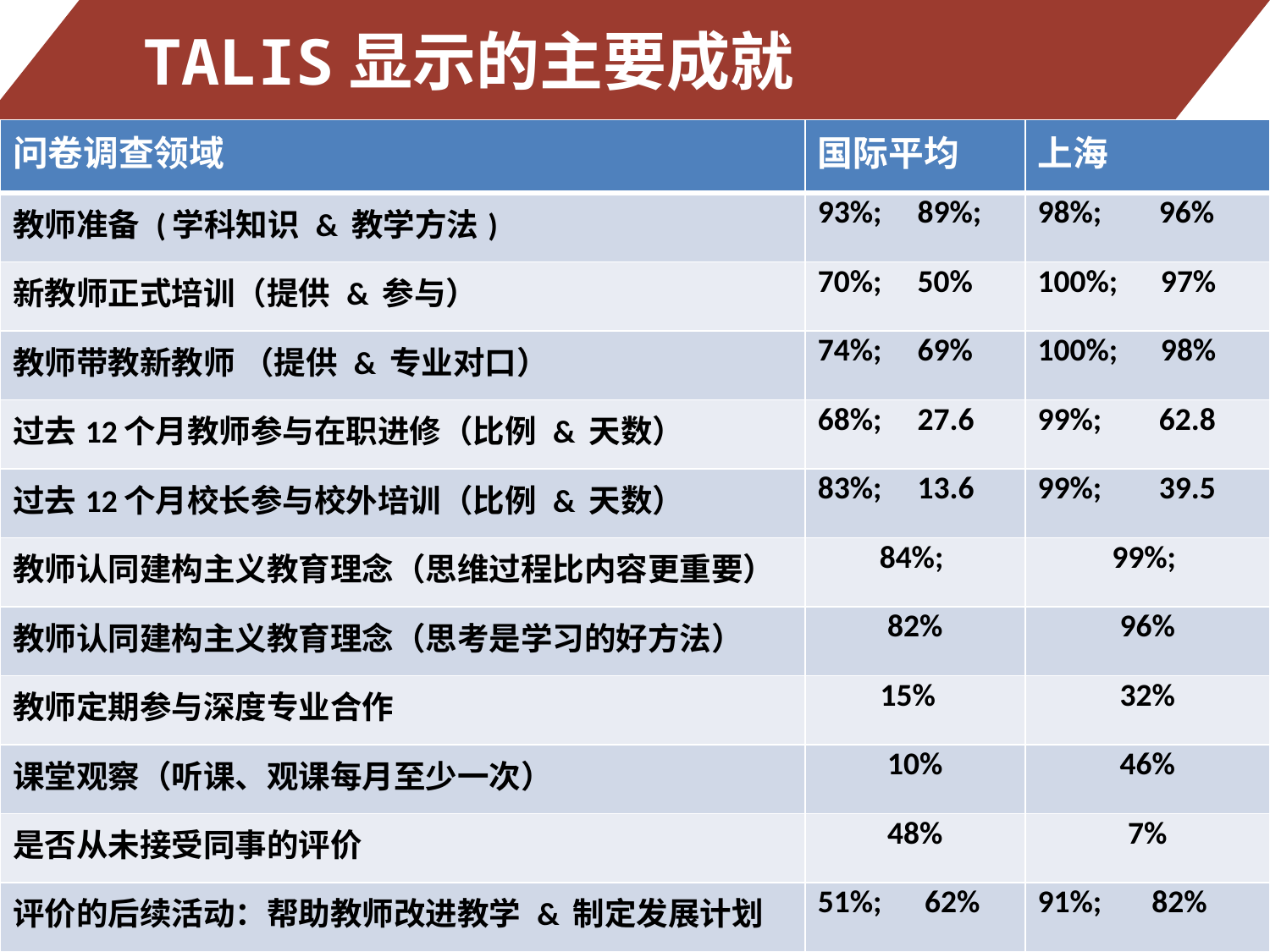

TALIS显示的主要成就
| 问卷调查领域 | 国际平均 | 上海 |
| --- | --- | --- |
| 教师准备 (学科知识 & 教学方法) | 93%; 89%; | 98%; 96% |
| 新教师正式培训（提供 & 参与） | 70%; 50% | 100%; 97% |
| 教师带教新教师 （提供 & 专业对口） | 74%; 69% | 100%; 98% |
| 过去12个月教师参与在职进修（比例 & 天数） | 68%; 27.6 | 99%; 62.8 |
| 过去12个月校长参与校外培训（比例 & 天数） | 83%; 13.6 | 99%; 39.5 |
| 教师认同建构主义教育理念（思维过程比内容更重要） | 84%; | 99%; |
| 教师认同建构主义教育理念（思考是学习的好方法） | 82% | 96% |
| 教师定期参与深度专业合作 | 15% | 32% |
| 课堂观察（听课、观课每月至少一次） | 10% | 46% |
| 是否从未接受同事的评价 | 48% | 7% |
| 评价的后续活动：帮助教师改进教学 & 制定发展计划 | 51%; 62% | 91%; 82% |